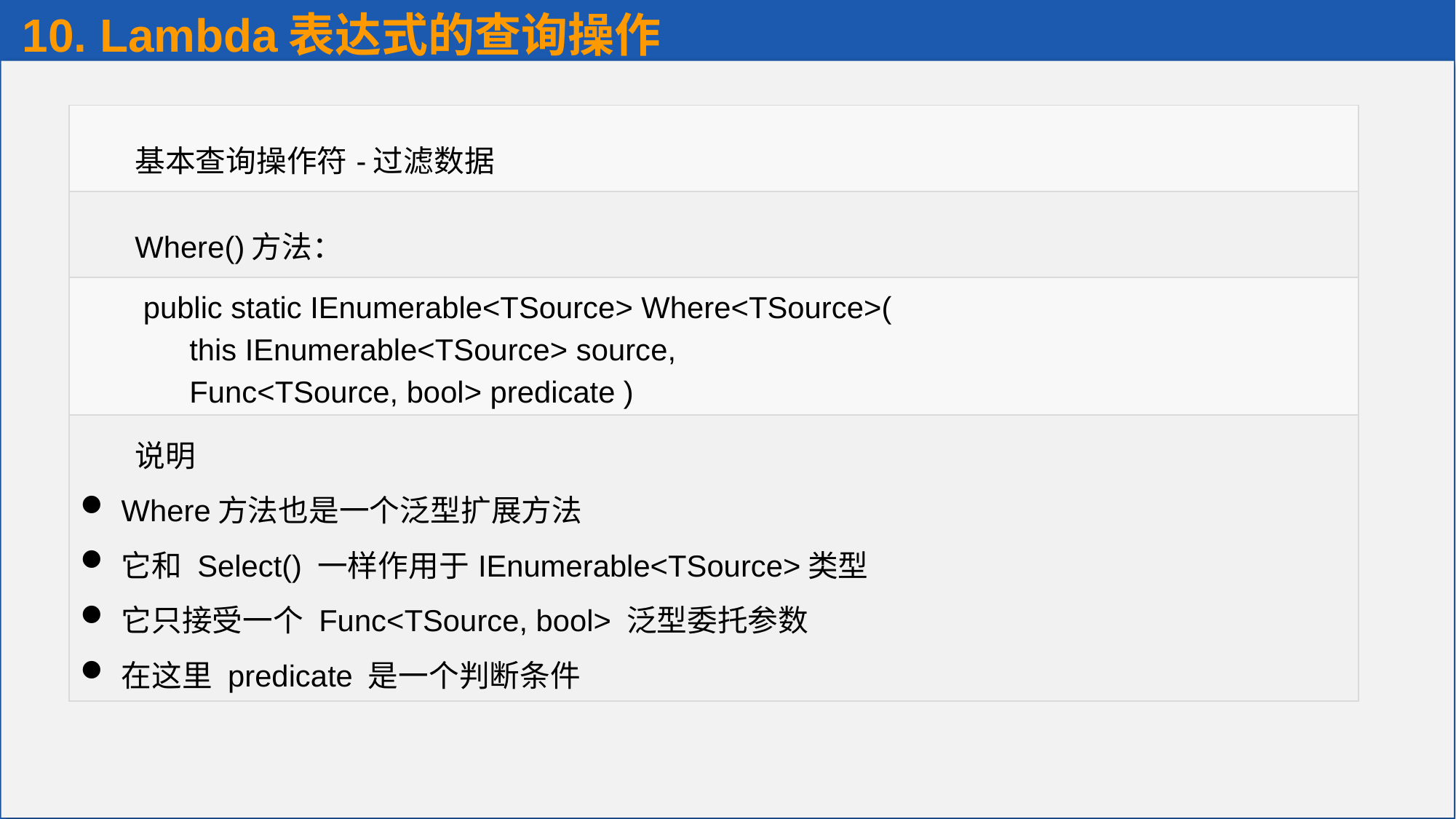

10. Lambda表达式的查询操作
| 基本查询操作符-过滤数据 |
| --- |
| Where()方法： |
| public static IEnumerable<TSource> Where<TSource>( this IEnumerable<TSource> source, Func<TSource, bool> predicate ) |
| 说明 Where方法也是一个泛型扩展方法 它和 Select() 一样作用于IEnumerable<TSource>类型 它只接受一个 Func<TSource, bool> 泛型委托参数 在这里 predicate 是一个判断条件 |